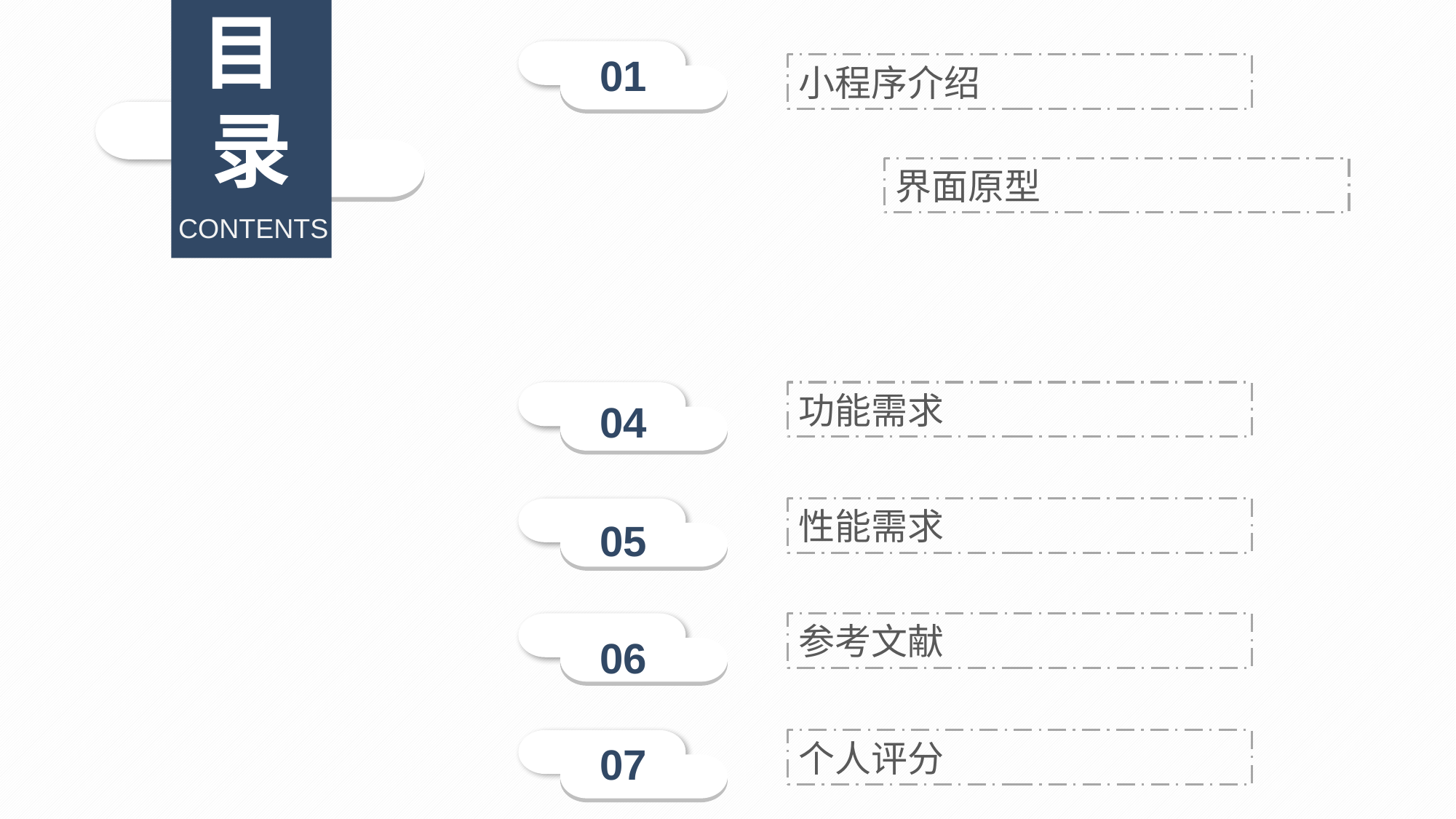

目
录

01
小程序介绍

界面原型
CONTENTS

04
功能需求

05
性能需求
参考文献

06
个人评分

07